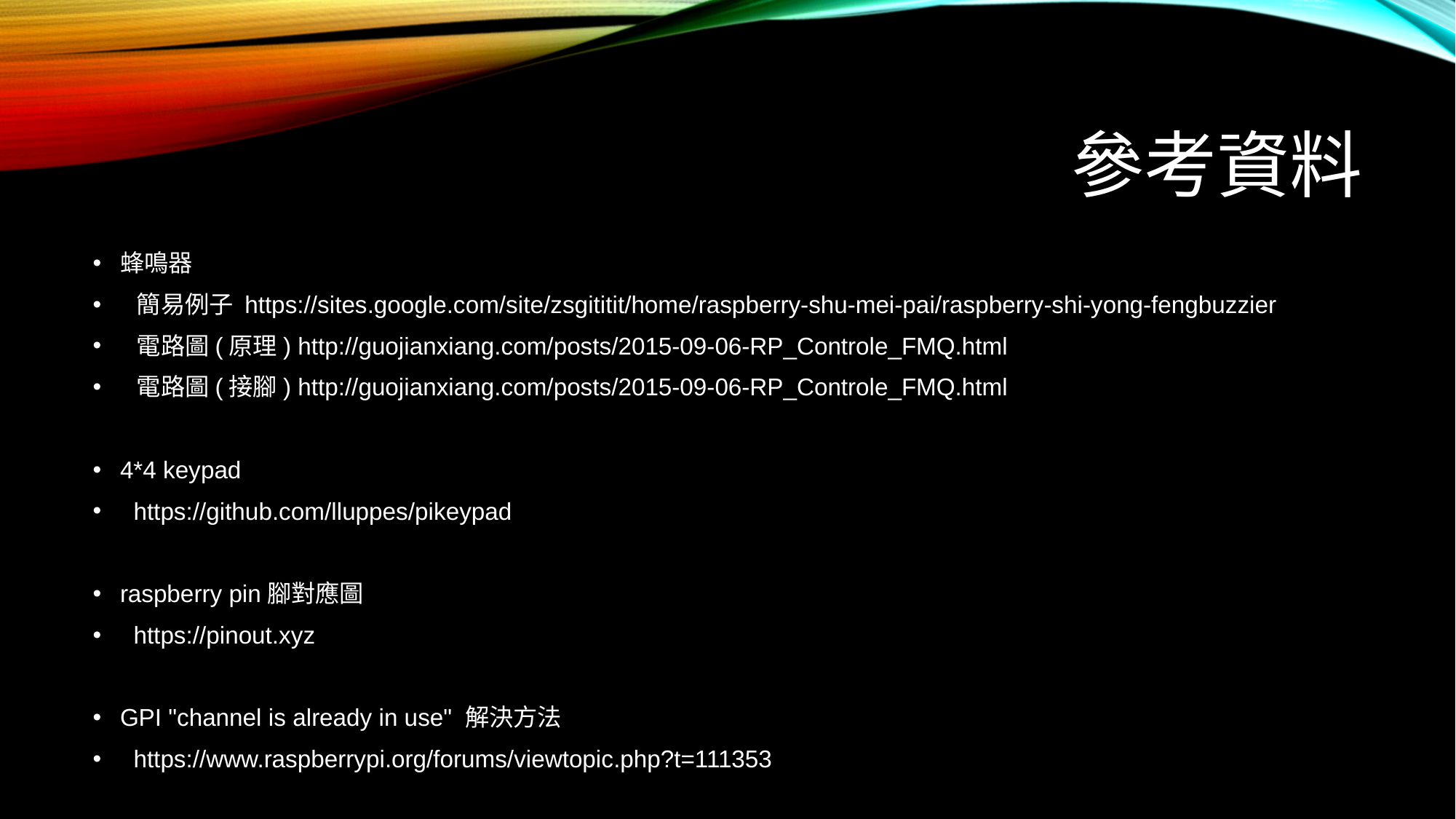

# 參考資料
蜂鳴器
  簡易例子 https://sites.google.com/site/zsgititit/home/raspberry-shu-mei-pai/raspberry-shi-yong-fengbuzzier
  電路圖(原理) http://guojianxiang.com/posts/2015-09-06-RP_Controle_FMQ.html
  電路圖(接腳) http://guojianxiang.com/posts/2015-09-06-RP_Controle_FMQ.html

4*4 keypad
  https://github.com/lluppes/pikeypad

raspberry pin腳對應圖
  https://pinout.xyz

GPI "channel is already in use" 解決方法
  https://www.raspberrypi.org/forums/viewtopic.php?t=111353